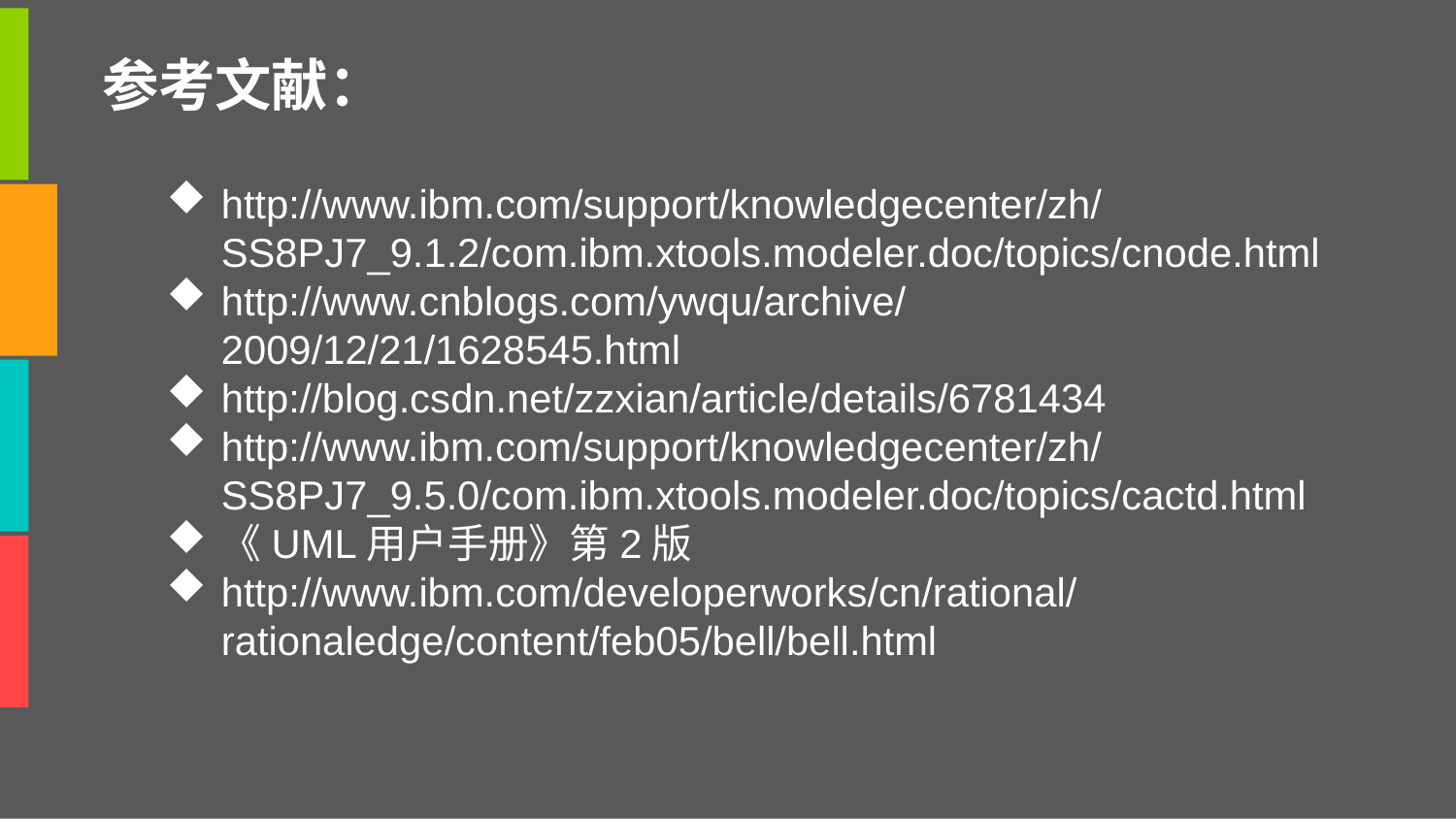

参考文献：
http://www.ibm.com/support/knowledgecenter/zh/SS8PJ7_9.1.2/com.ibm.xtools.modeler.doc/topics/cnode.html
http://www.cnblogs.com/ywqu/archive/2009/12/21/1628545.html
http://blog.csdn.net/zzxian/article/details/6781434
http://www.ibm.com/support/knowledgecenter/zh/SS8PJ7_9.5.0/com.ibm.xtools.modeler.doc/topics/cactd.html
《UML用户手册》第2版
http://www.ibm.com/developerworks/cn/rational/rationaledge/content/feb05/bell/bell.html